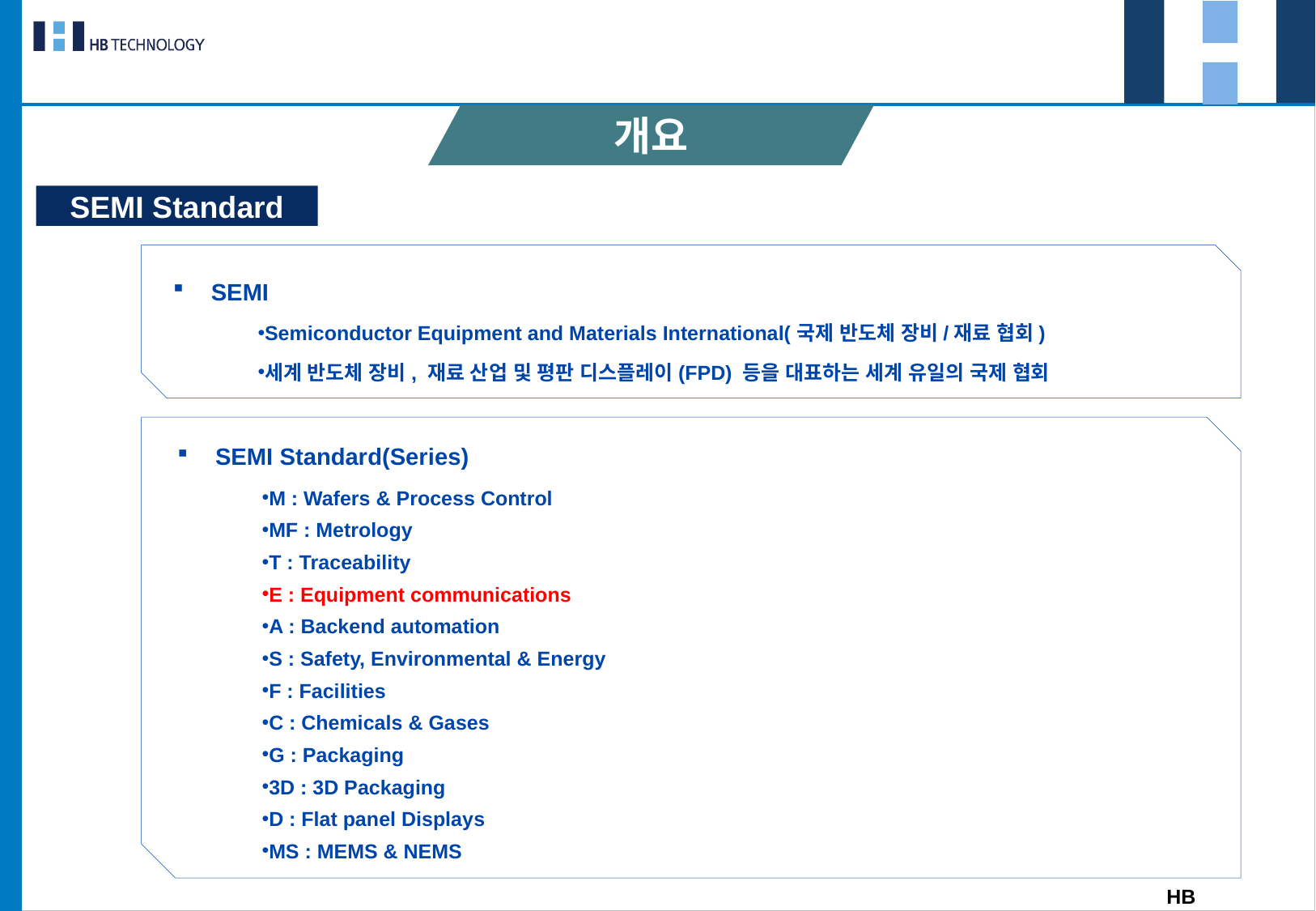

개요
SEMI Standard
SEMI
Semiconductor Equipment and Materials International(국제 반도체 장비/재료 협회)
세계 반도체 장비, 재료 산업 및 평판 디스플레이(FPD) 등을 대표하는 세계 유일의 국제 협회

SEMI Standard(Series)
M : Wafers & Process Control
MF : Metrology
T : Traceability
E : Equipment communications
A : Backend automation
S : Safety, Environmental & Energy
F : Facilities
C : Chemicals & Gases
G : Packaging
3D : 3D Packaging
D : Flat panel Displays
MS : MEMS & NEMS